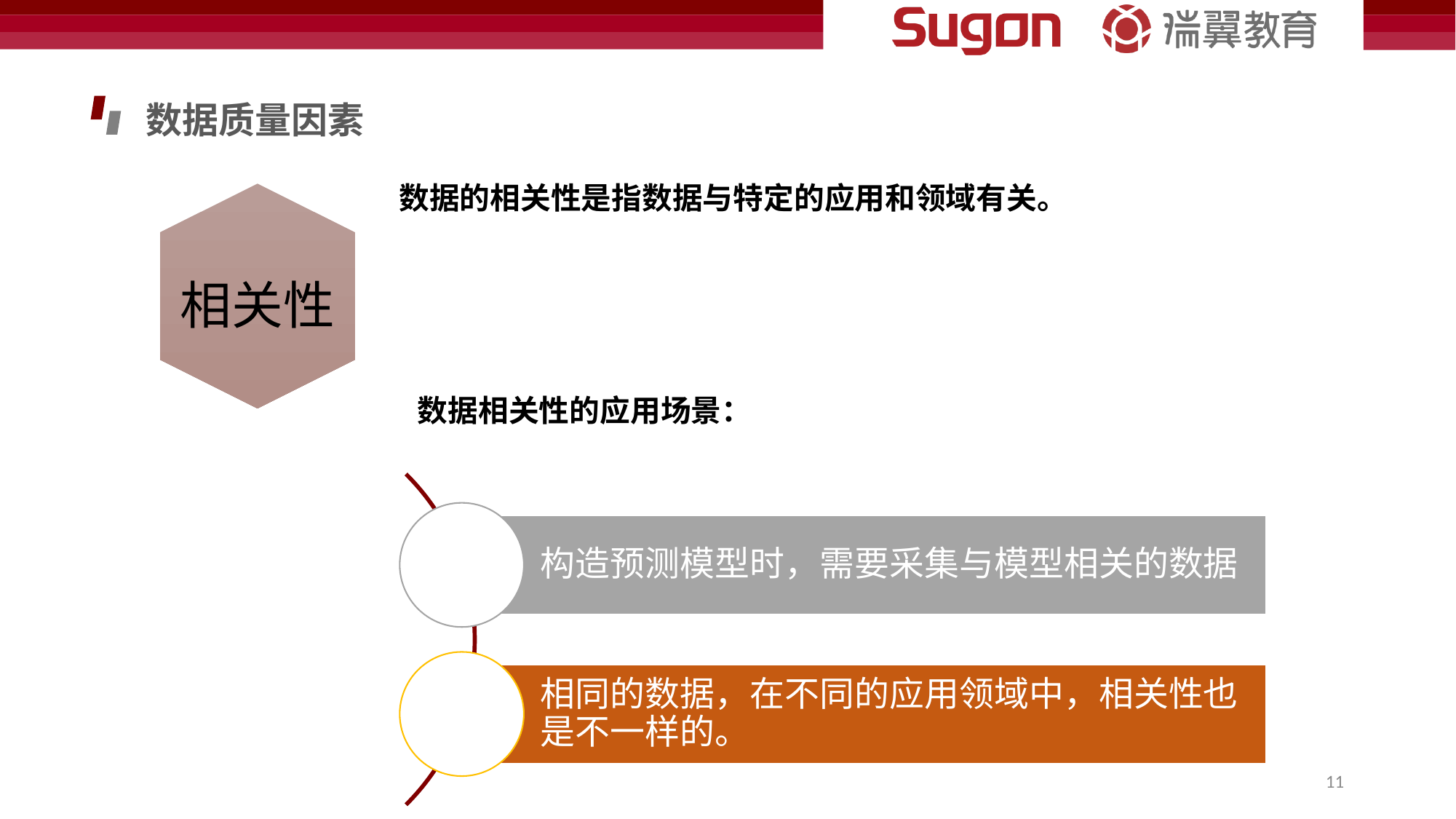

数据质量因素

数据的相关性是指数据与特定的应用和领域有关。

相关性
数据相关性的应用场景：
构造预测模型时，需要采集与模型相关的数据
相同的数据，在不同的应用领域中，相关性也是不一样的。
11